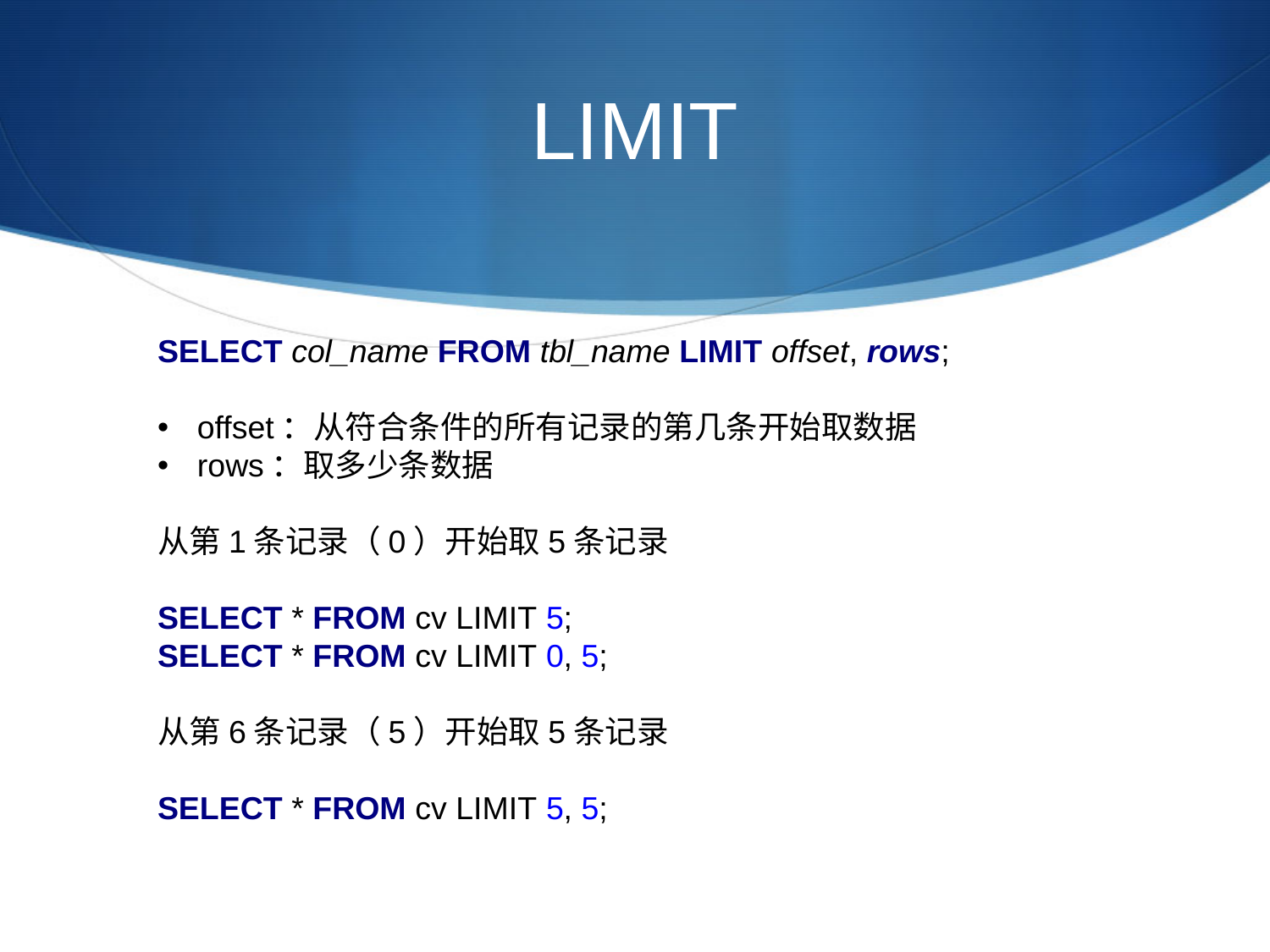

# LIMIT
SELECT col_name FROM tbl_name LIMIT offset, rows;

offset：从符合条件的所有记录的第几条开始取数据
rows：取多少条数据

从第1条记录（0）开始取5条记录

SELECT * FROM cv LIMIT 5;
SELECT * FROM cv LIMIT 0, 5;

从第6条记录（5）开始取5条记录

SELECT * FROM cv LIMIT 5, 5;